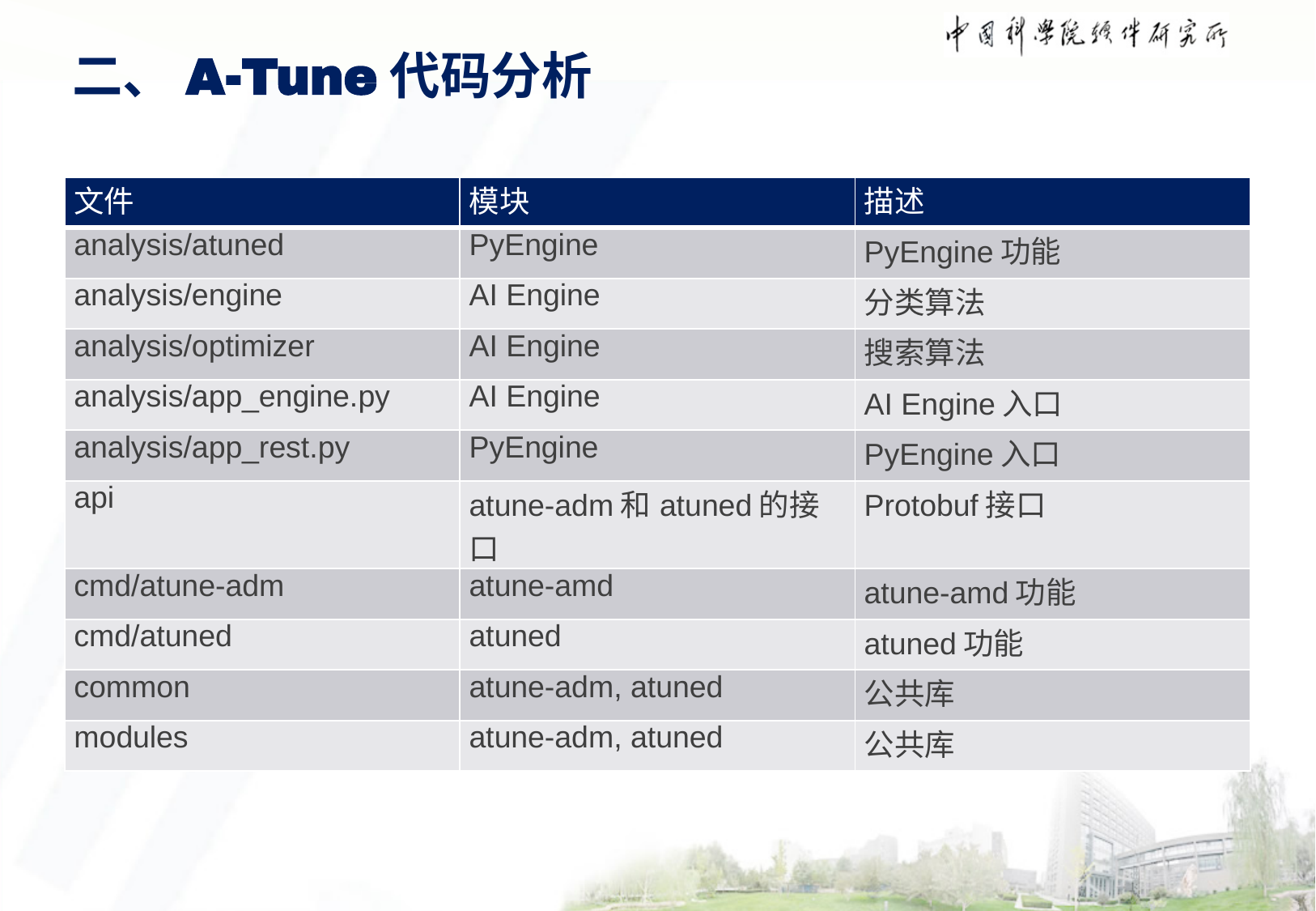

# 二、A-Tune代码分析
| 文件 | 模块 | 描述 |
| --- | --- | --- |
| analysis/atuned | PyEngine | PyEngine功能 |
| analysis/engine | AI Engine | 分类算法 |
| analysis/optimizer | AI Engine | 搜索算法 |
| analysis/app\_engine.py | AI Engine | AI Engine入口 |
| analysis/app\_rest.py | PyEngine | PyEngine入口 |
| api | atune-adm和atuned的接口 | Protobuf接口 |
| cmd/atune-adm | atune-amd | atune-amd功能 |
| cmd/atuned | atuned | atuned功能 |
| common | atune-adm, atuned | 公共库 |
| modules | atune-adm, atuned | 公共库 |